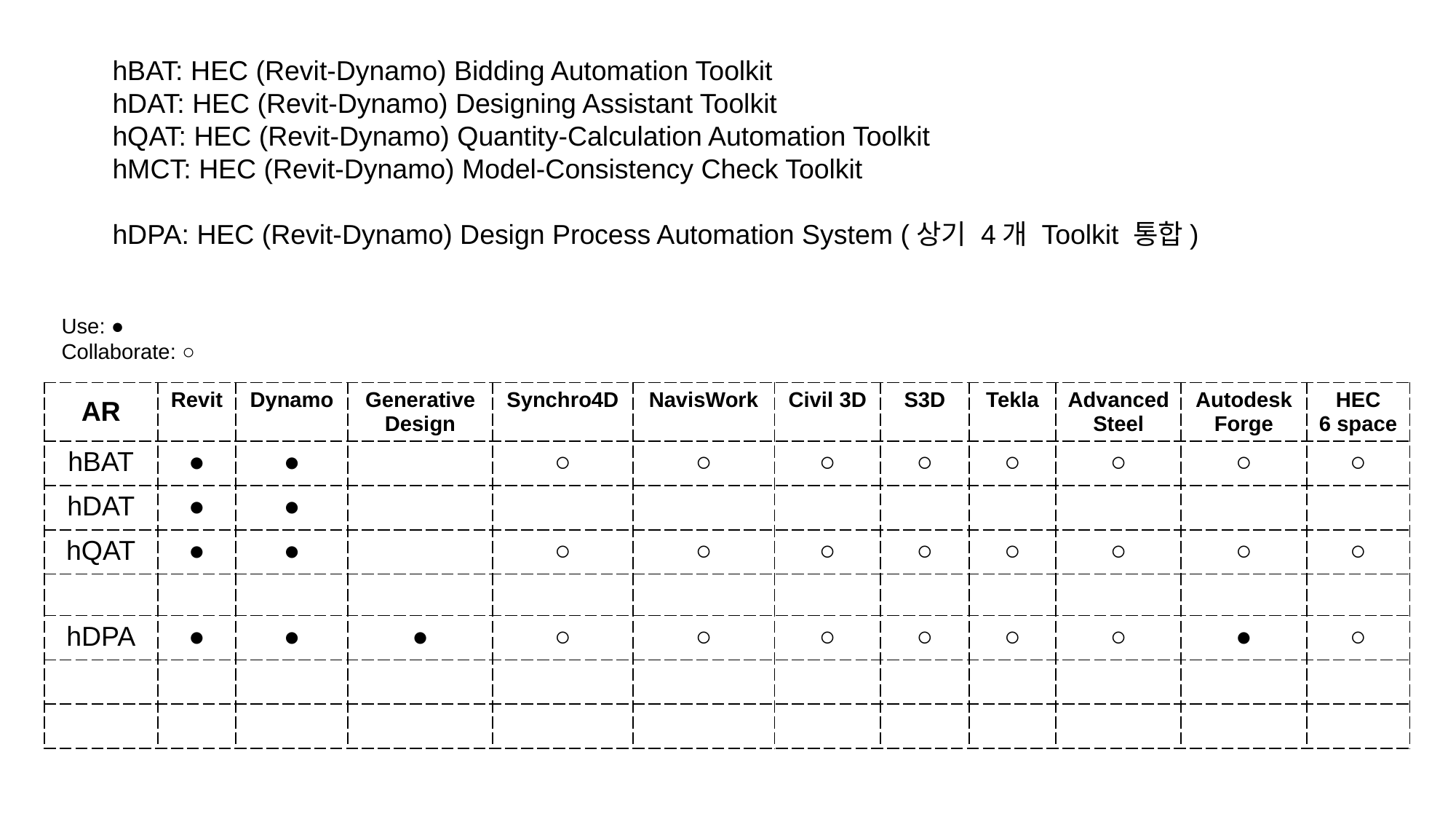

hBAT: HEC (Revit-Dynamo) Bidding Automation Toolkit
hDAT: HEC (Revit-Dynamo) Designing Assistant Toolkit
hQAT: HEC (Revit-Dynamo) Quantity-Calculation Automation Toolkit
hMCT: HEC (Revit-Dynamo) Model-Consistency Check Toolkit

hDPA: HEC (Revit-Dynamo) Design Process Automation System (상기 4개 Toolkit 통합)
Use: ●
Collaborate: ○
| AR | Revit | Dynamo | Generative Design | Synchro4D | NavisWork | Civil 3D | S3D | Tekla | Advanced Steel | Autodesk Forge | HEC 6 space |
| --- | --- | --- | --- | --- | --- | --- | --- | --- | --- | --- | --- |
| hBAT | ● | ● |  | ○ | ○ | ○ | ○ | ○ | ○ | ○ | ○ |
| hDAT | ● | ● |  |  |  |  |  |  |  |  |  |
| hQAT | ● | ● |  | ○ | ○ | ○ | ○ | ○ | ○ | ○ | ○ |
|  |  |  |  |  |  |  |  |  |  |  |  |
| hDPA | ● | ● | ● | ○ | ○ | ○ | ○ | ○ | ○ | ● | ○ |
|  |  |  |  |  |  |  |  |  |  |  |  |
|  |  |  |  |  |  |  |  |  |  |  |  |